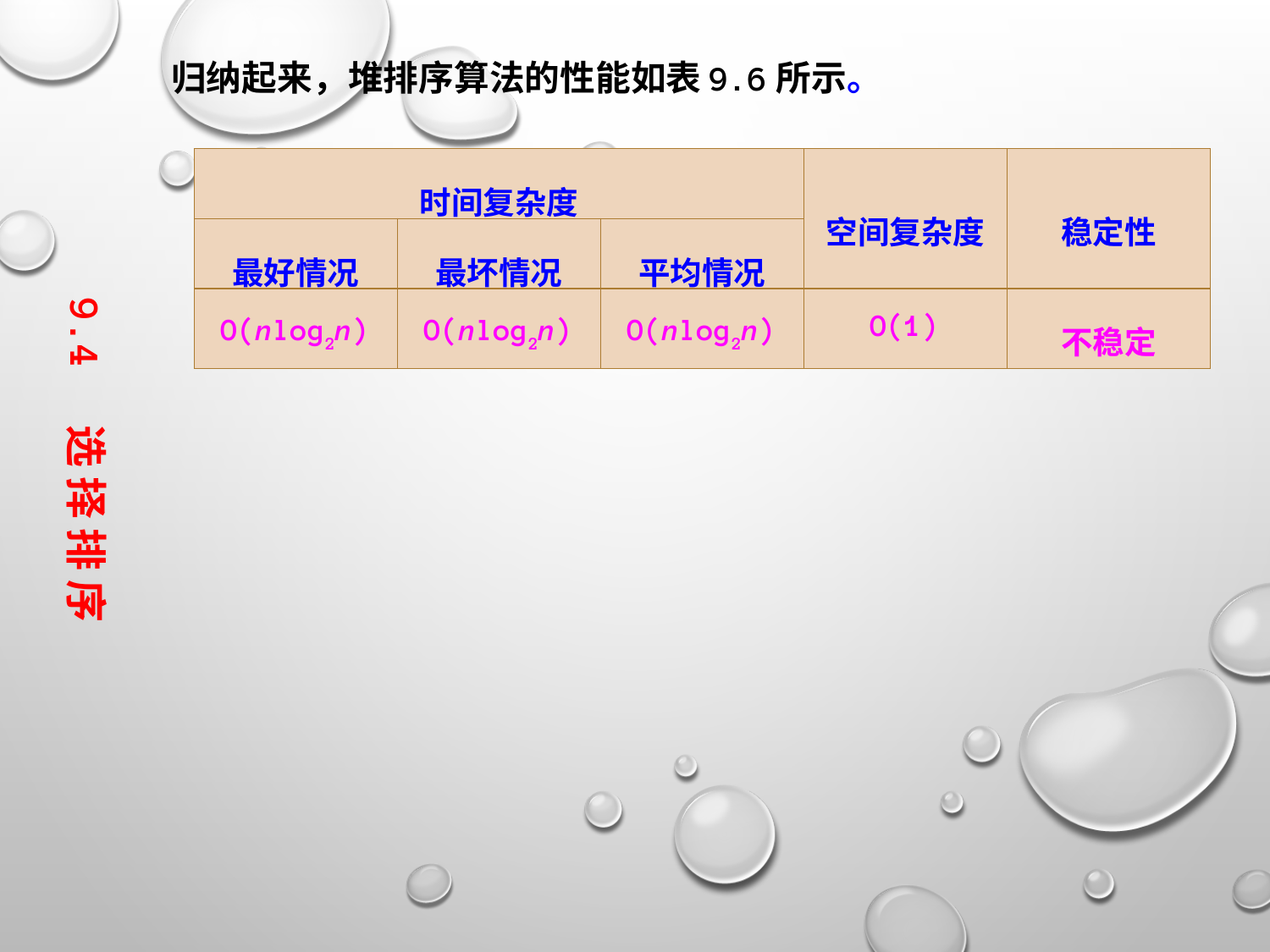

归纳起来，堆排序算法的性能如表9.6所示。
| 时间复杂度 |  |  | 空间复杂度 | 稳定性 |
| --- | --- | --- | --- | --- |
| 最好情况 | 最坏情况 | 平均情况 |  |  |
| O(nlog2n) | O(nlog2n) | O(nlog2n) | O(1) | 不稳定 |
9.4  选 择 排 序